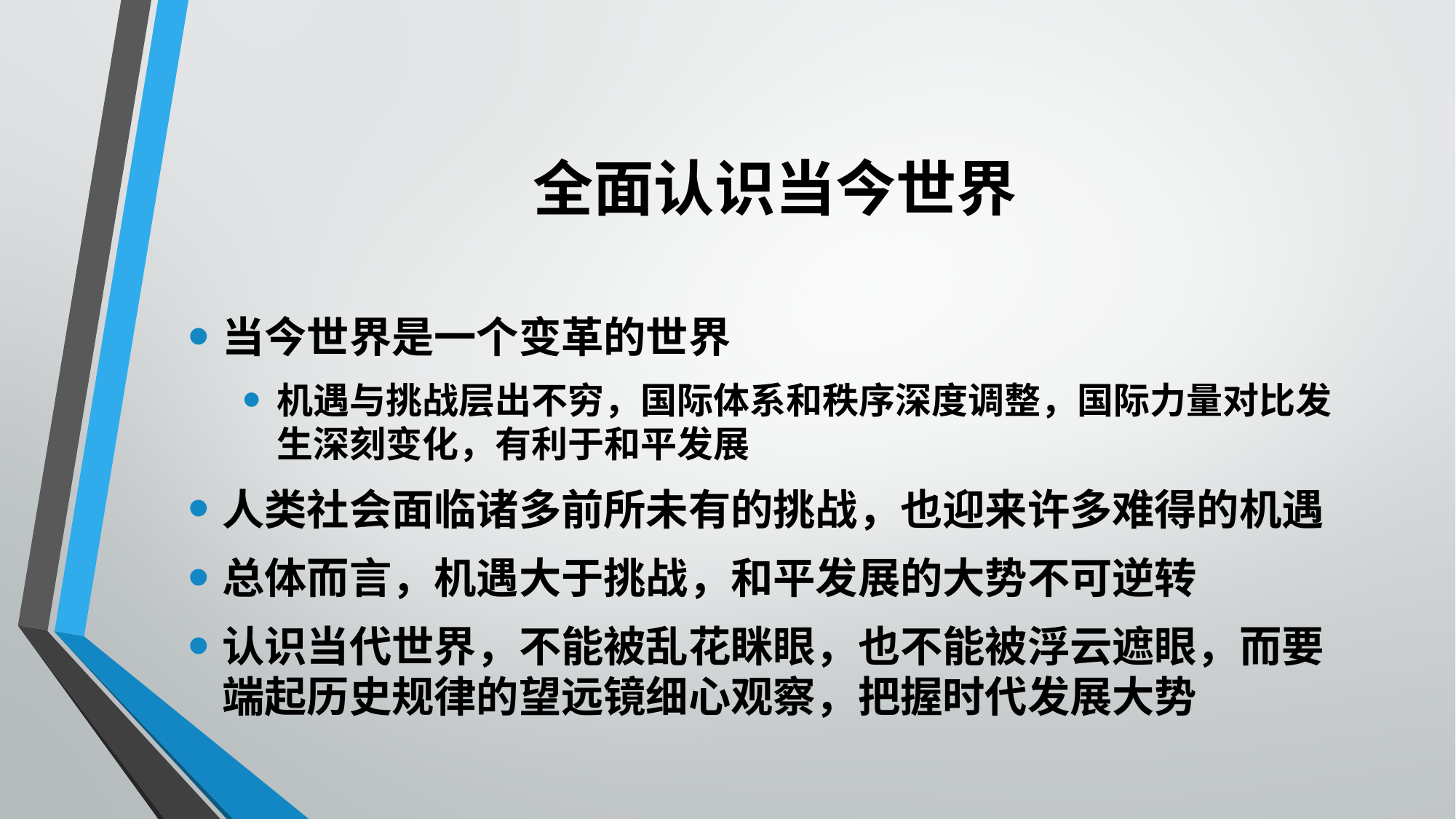

# 全面认识当今世界
当今世界是一个变革的世界
机遇与挑战层出不穷，国际体系和秩序深度调整，国际力量对比发生深刻变化，有利于和平发展
人类社会面临诸多前所未有的挑战，也迎来许多难得的机遇
总体而言，机遇大于挑战，和平发展的大势不可逆转
认识当代世界，不能被乱花眯眼，也不能被浮云遮眼，而要端起历史规律的望远镜细心观察，把握时代发展大势